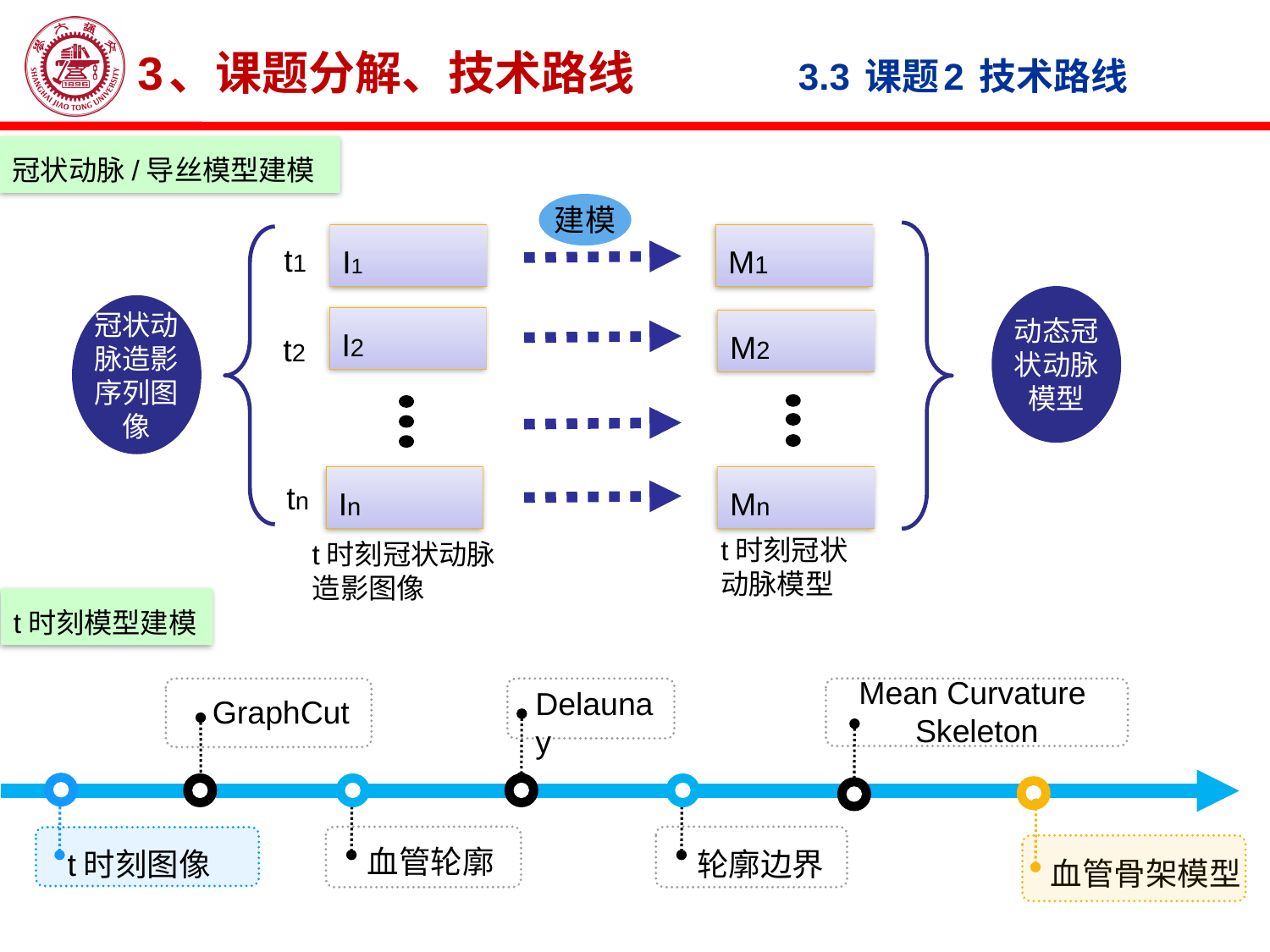

3、课题分解、技术路线               3.3 课题2 技术路线
冠状动脉/导丝模型建模
建模
t1

I1
M1

动态冠状动脉模型

冠状动脉造影序列图像

I2
M2
t2

tn
Mn
In
t时刻冠状动脉模型
t时刻冠状动脉造影图像
t时刻模型建模
Mean Curvature
Skeleton
Delaunay

GraphCut

血管轮廓

t时刻图像
轮廓边界

血管骨架模型